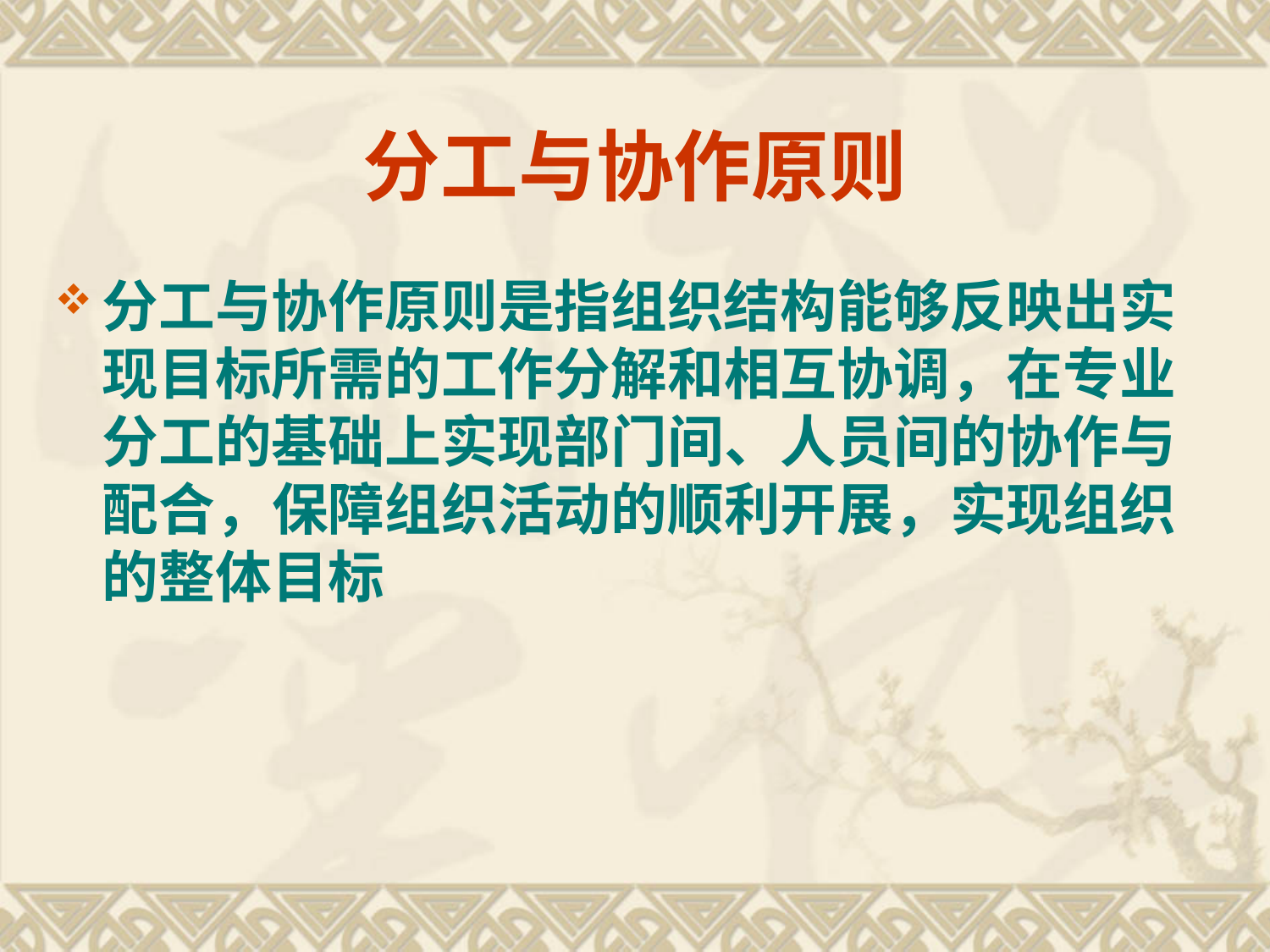

# 分工与协作原则
分工与协作原则是指组织结构能够反映出实现目标所需的工作分解和相互协调，在专业分工的基础上实现部门间、人员间的协作与配合，保障组织活动的顺利开展，实现组织的整体目标